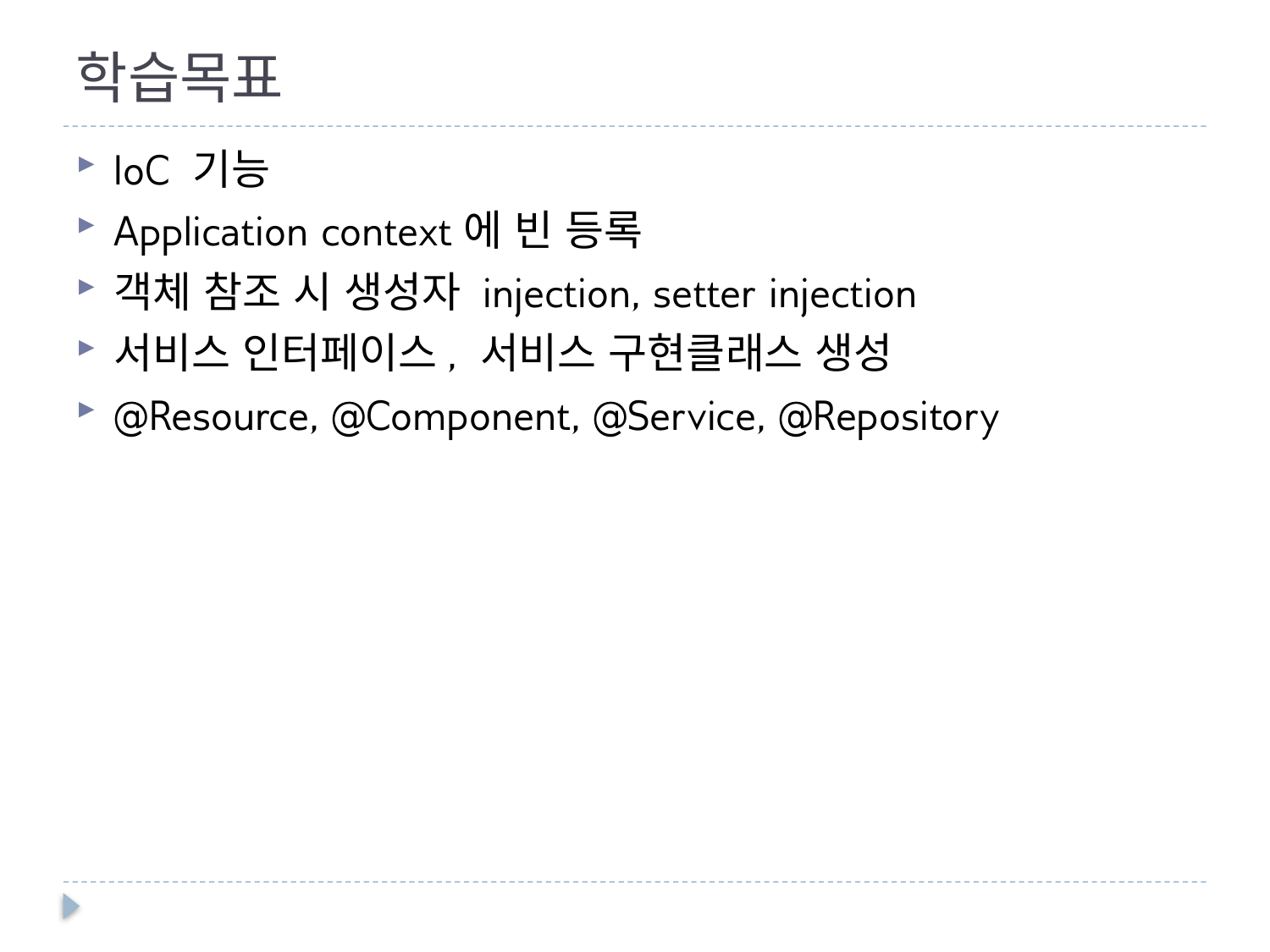

# 학습목표
IoC 기능
Application context에 빈 등록
객체 참조 시 생성자 injection, setter injection
서비스 인터페이스, 서비스 구현클래스 생성
@Resource, @Component, @Service, @Repository